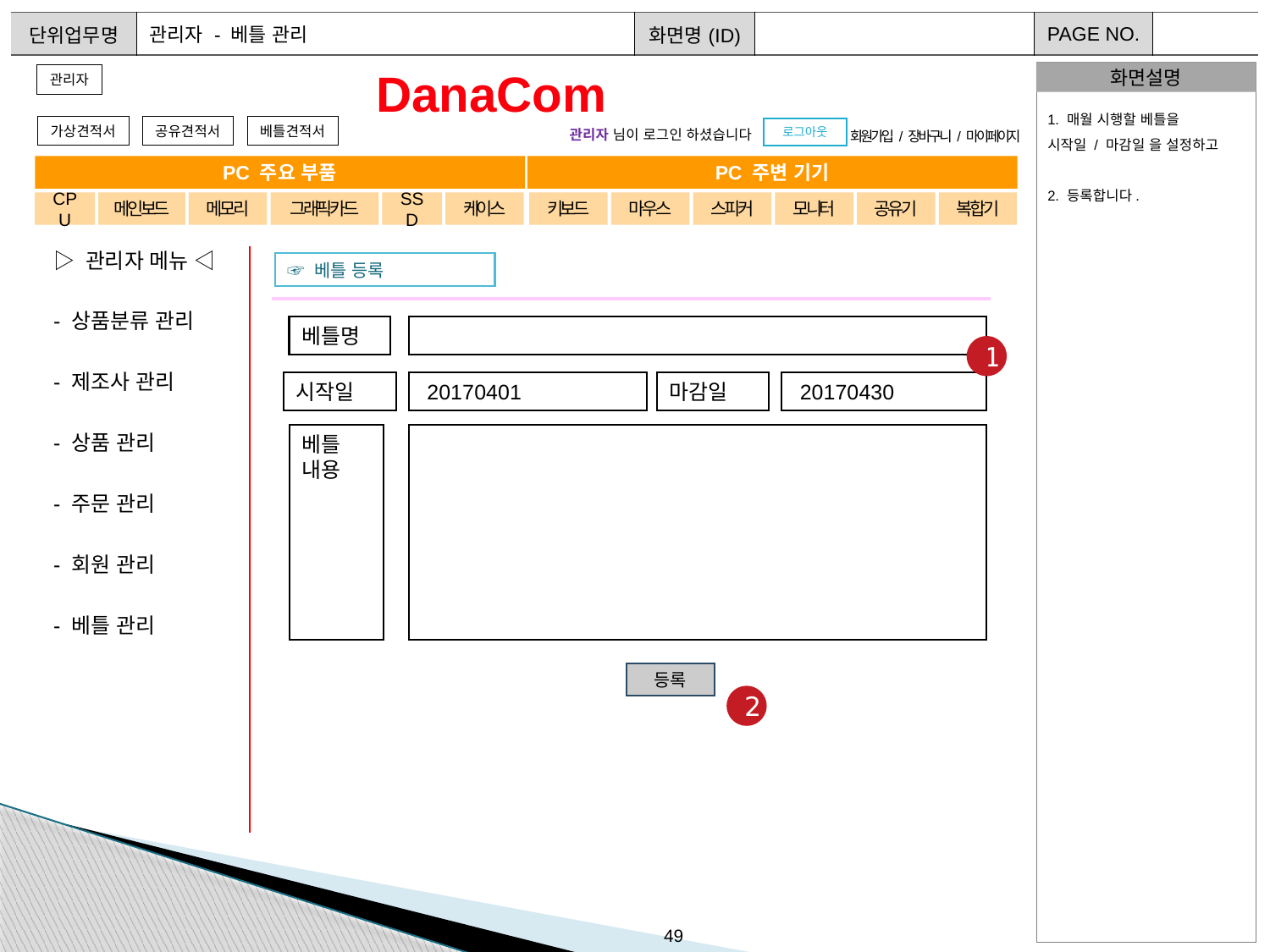

| 단위업무명 | 관리자 - 베틀 관리 | 화면명(ID) |  | PAGE NO. |  |
| --- | --- | --- | --- | --- | --- |
DanaCom
관리자
가상견적서
공유견적서
베틀견적서
로그아웃
관리자 님이 로그인 하셨습니다
회원가입 / 장바구니 / 마이페이지
PC 주요 부품
PC 주변 기기
CPU
메인보드
메모리
그래픽카드
SSD
케이스
키보드
마우스
스피커
모니터
공유기
복합기
화면설명

1. 매월 시행할 베틀을
시작일 / 마감일 을 설정하고

2. 등록합니다.

▷ 관리자 메뉴 ◁

- 상품분류 관리

- 제조사 관리

- 상품 관리

- 주문 관리

- 회원 관리

- 베틀 관리
☞ 베틀 등록
베틀명

1
시작일
 20170401
마감일
 20170430
베틀
내용

등록
2
49